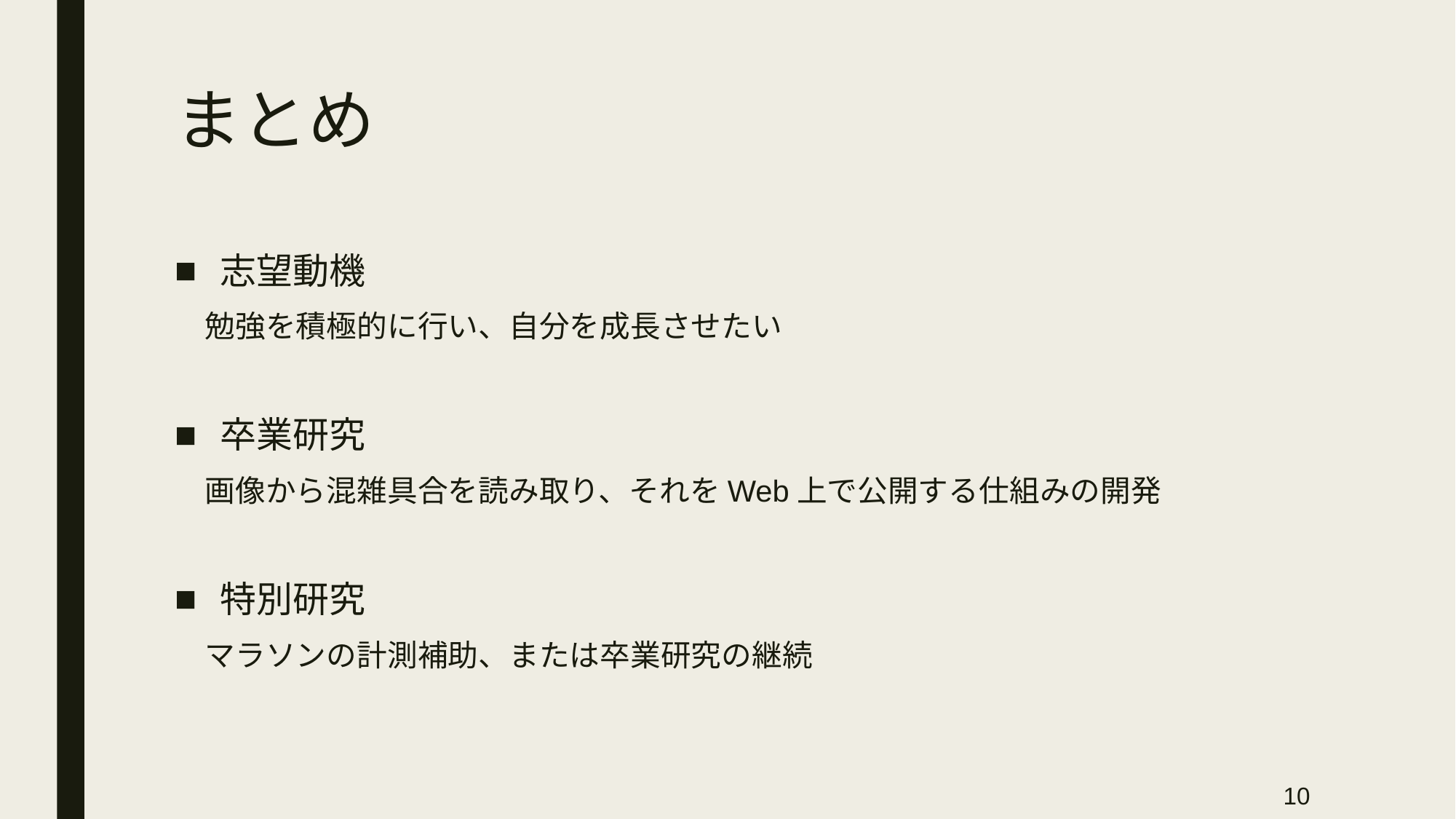

# まとめ
志望動機
　勉強を積極的に行い、自分を成長させたい

卒業研究
　画像から混雑具合を読み取り、それをWeb上で公開する仕組みの開発

特別研究
　マラソンの計測補助、または卒業研究の継続
10